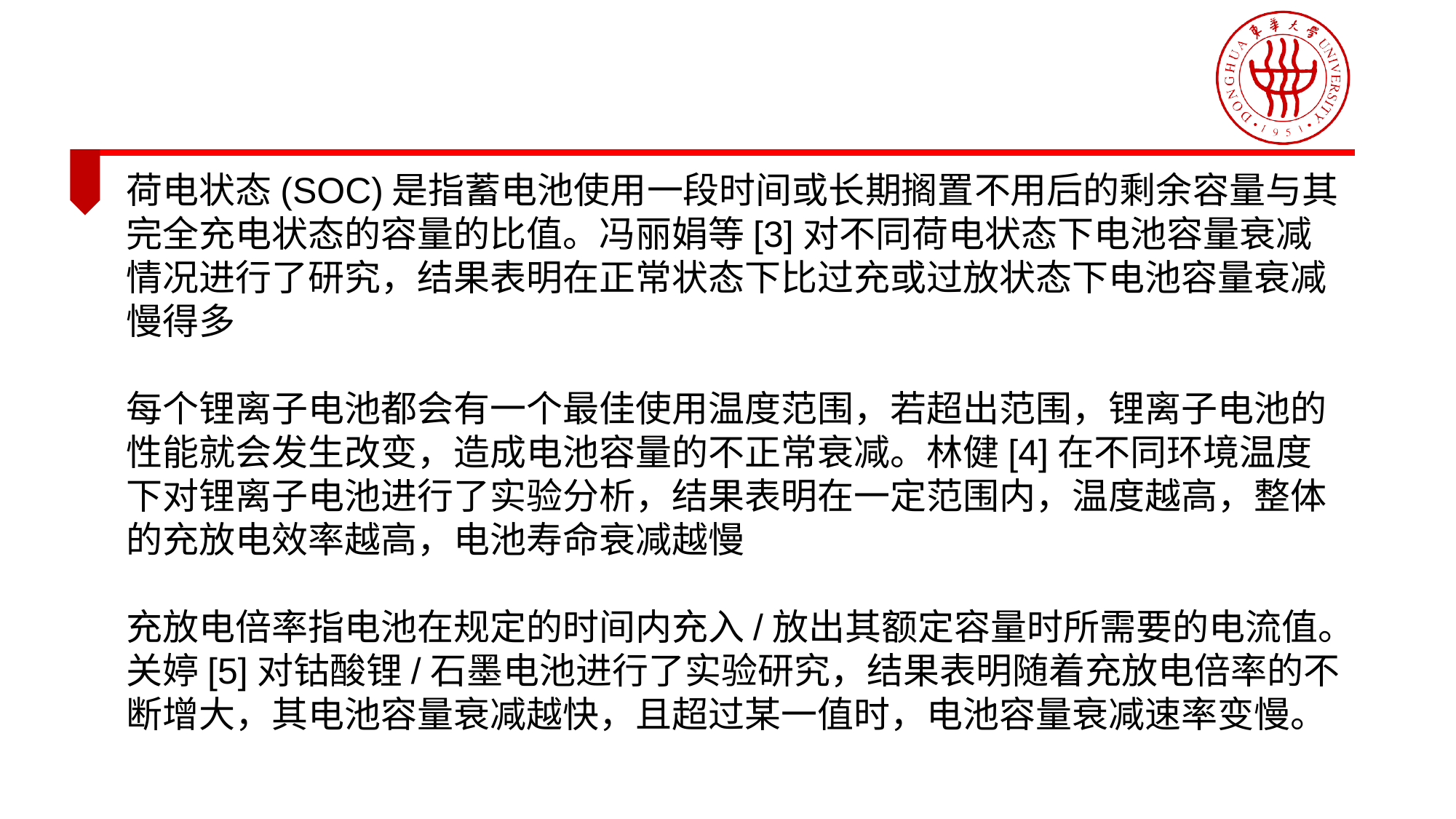

荷电状态(SOC)是指蓄电池使用一段时间或长期搁置不用后的剩余容量与其完全充电状态的容量的比值。冯丽娟等[3]对不同荷电状态下电池容量衰减情况进行了研究，结果表明在正常状态下比过充或过放状态下电池容量衰减慢得多

每个锂离子电池都会有一个最佳使用温度范围，若超出范围，锂离子电池的性能就会发生改变，造成电池容量的不正常衰减。林健[4]在不同环境温度下对锂离子电池进行了实验分析，结果表明在一定范围内，温度越高，整体的充放电效率越高，电池寿命衰减越慢

充放电倍率指电池在规定的时间内充入/放出其额定容量时所需要的电流值。关婷[5]对钴酸锂/石墨电池进行了实验研究，结果表明随着充放电倍率的不断增大，其电池容量衰减越快，且超过某一值时，电池容量衰减速率变慢。